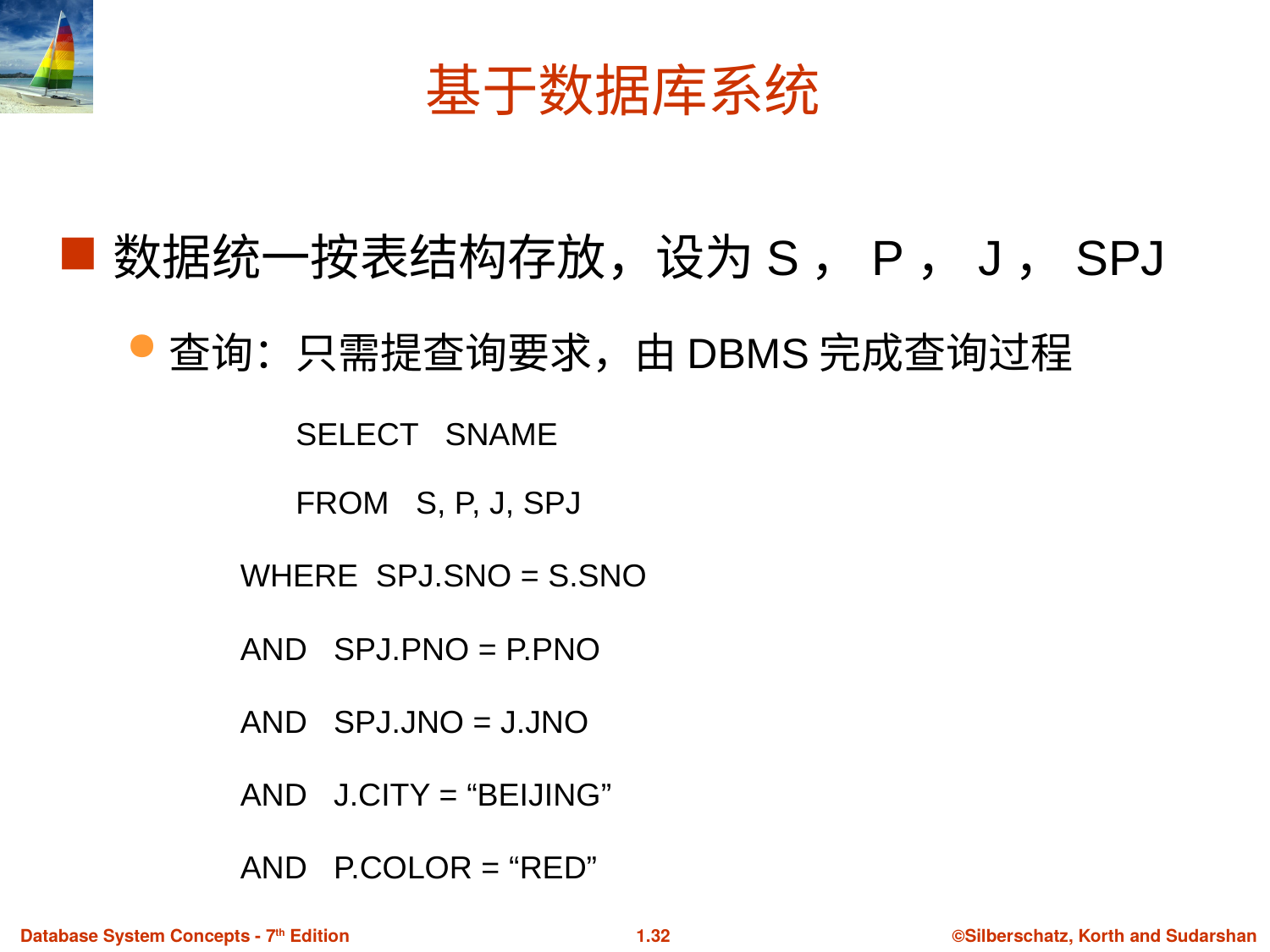

# 基于数据库系统
数据统一按表结构存放，设为S，P，J，SPJ
查询：只需提查询要求，由DBMS完成查询过程
		SELECT   SNAME
		FROM   S, P, J, SPJ
		WHERE  SPJ.SNO = S.SNO
     		AND   SPJ.PNO = P.PNO
 		AND   SPJ.JNO = J.JNO
     		AND   J.CITY = “BEIJING”
     		AND   P.COLOR = “RED”